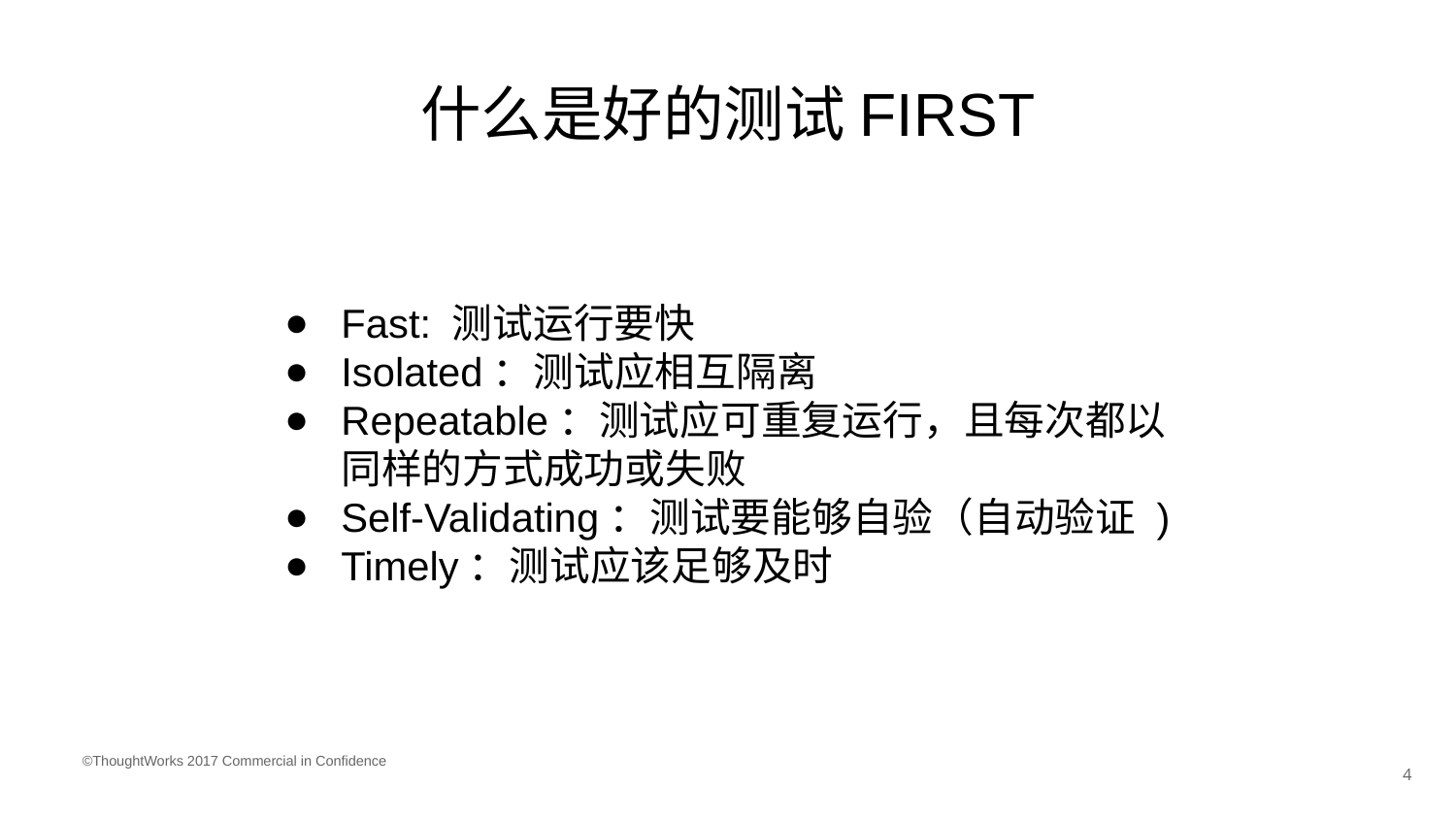

# 什么是好的测试FIRST
Fast: 测试运行要快
Isolated：测试应相互隔离
Repeatable：测试应可重复运行，且每次都以同样的方式成功或失败
Self-Validating：测试要能够自验（自动验证 )
Timely：测试应该足够及时
4